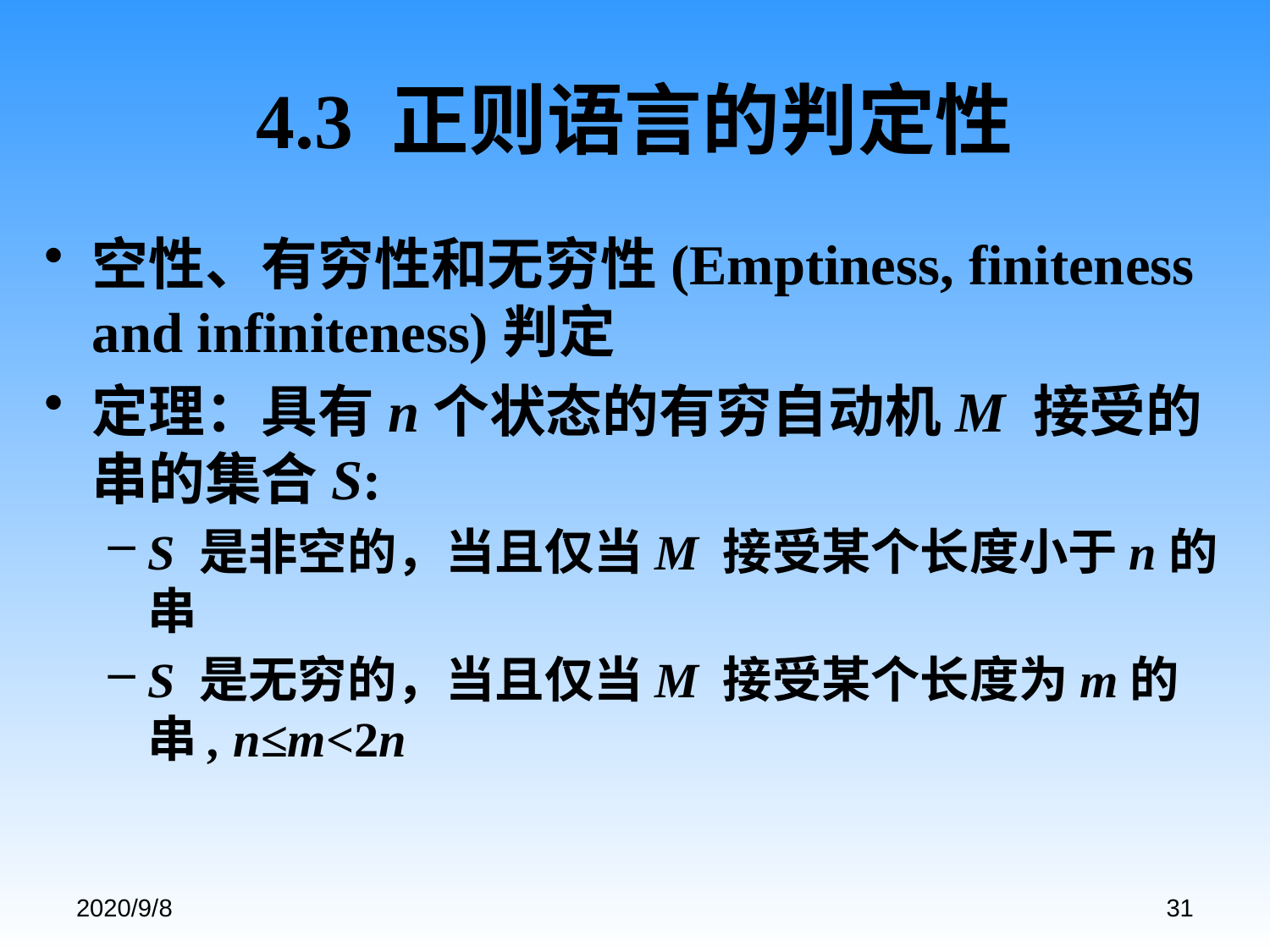

# 4.3 正则语言的判定性
空性、有穷性和无穷性(Emptiness, finiteness and infiniteness)判定
定理：具有n个状态的有穷自动机M 接受的串的集合S:
S 是非空的，当且仅当M 接受某个长度小于n的串
S 是无穷的，当且仅当M 接受某个长度为m的串, n≤m<2n
2020/9/8
31